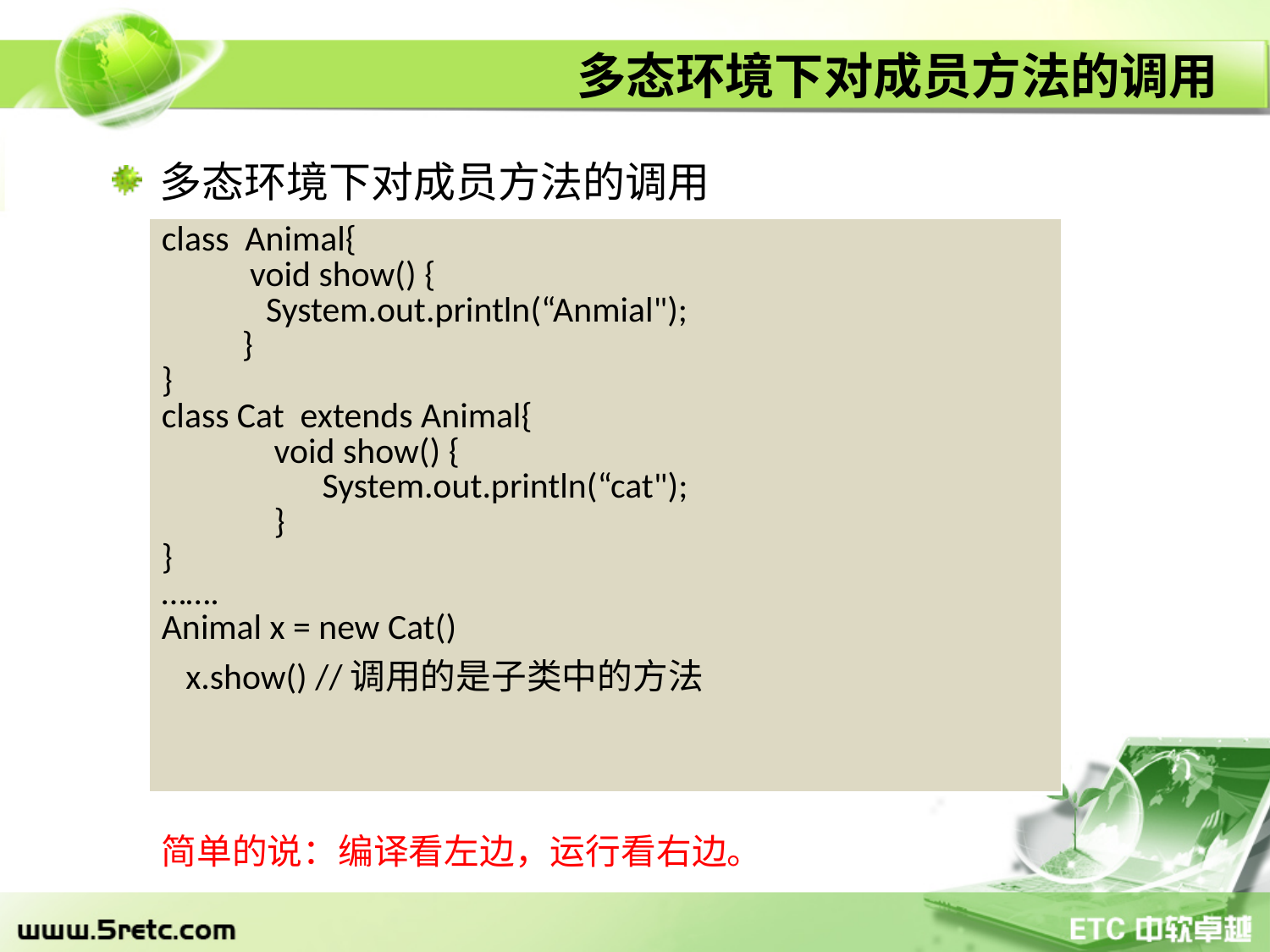

# 多态环境下对成员方法的调用
多态环境下对成员方法的调用

| class Animal{ void show() { System.out.println(“Anmial"); } } class Cat extends Animal{ void show() { System.out.println(“cat"); } } ……. Animal x = new Cat() x.show() //调用的是子类中的方法 |
| --- |
    简单的说：编译看左边，运行看右边。